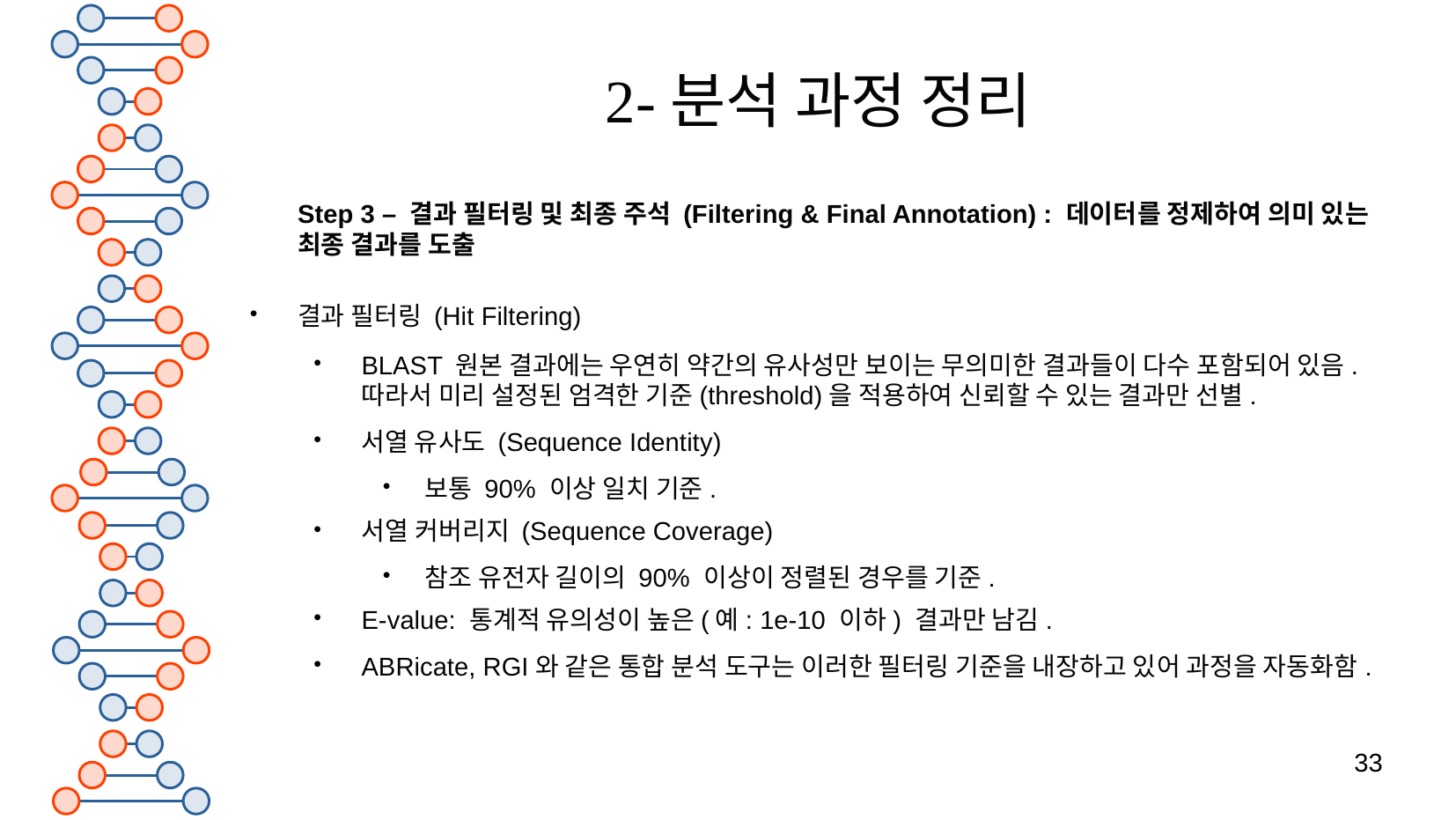

# 2-분석 과정 정리
Step 3 – 결과 필터링 및 최종 주석 (Filtering & Final Annotation) : 데이터를 정제하여 의미 있는 최종 결과를 도출
결과 필터링 (Hit Filtering)
BLAST 원본 결과에는 우연히 약간의 유사성만 보이는 무의미한 결과들이 다수 포함되어 있음. 따라서 미리 설정된 엄격한 기준(threshold)을 적용하여 신뢰할 수 있는 결과만 선별.
서열 유사도 (Sequence Identity)
보통 90% 이상 일치 기준.
서열 커버리지 (Sequence Coverage)
참조 유전자 길이의 90% 이상이 정렬된 경우를 기준.
E-value: 통계적 유의성이 높은(예: 1e-10 이하) 결과만 남김.
ABRicate, RGI와 같은 통합 분석 도구는 이러한 필터링 기준을 내장하고 있어 과정을 자동화함.
33